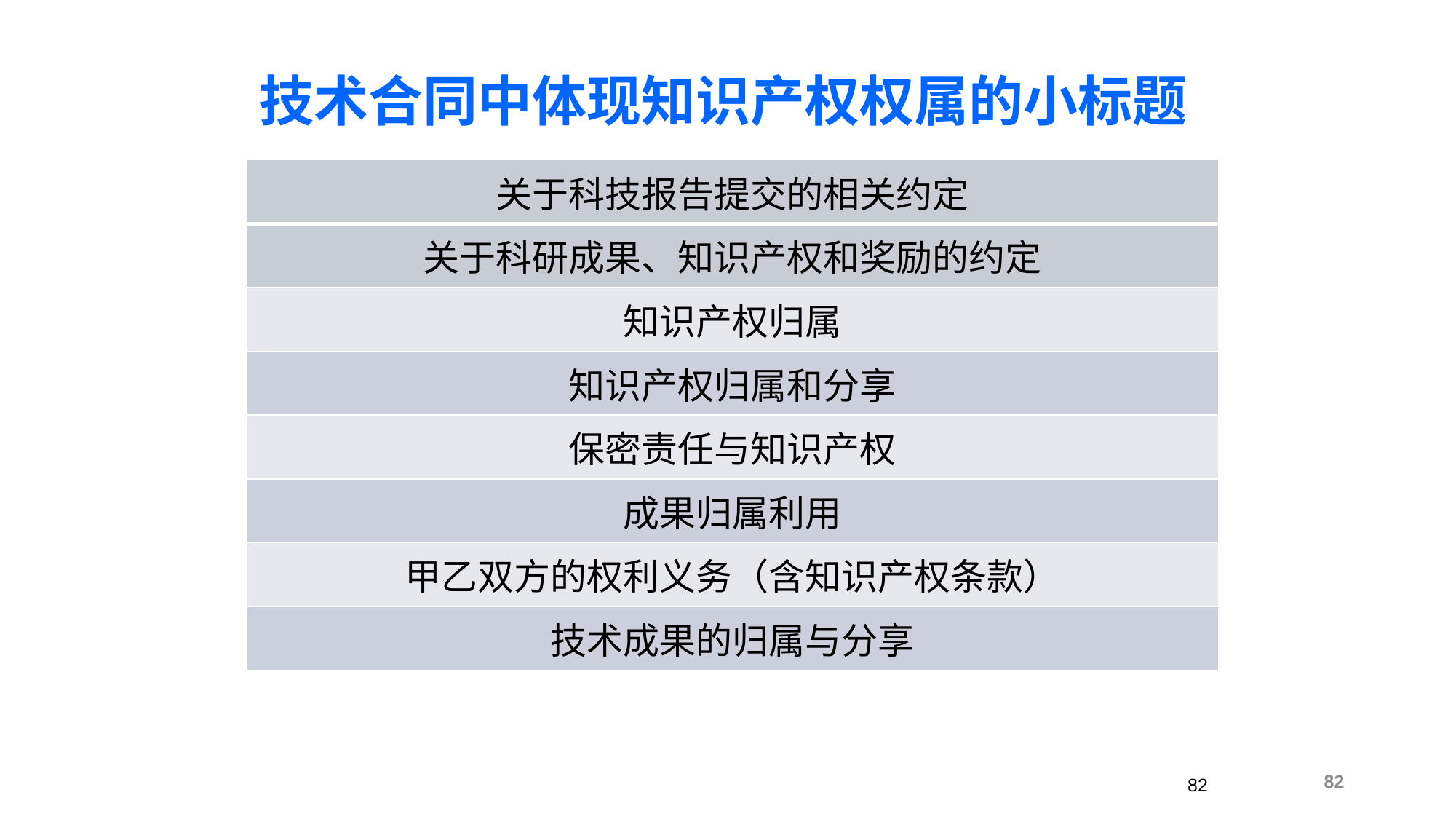

技术合同中体现知识产权权属的小标题

| 关于科技报告提交的相关约定 |
| --- |
| 关于科研成果、知识产权和奖励的约定 |
| 知识产权归属 |
| 知识产权归属和分享 |
| 保密责任与知识产权 |
| 成果归属利用 |
| 甲乙双方的权利义务（含知识产权条款） |
| 技术成果的归属与分享 |
82

82